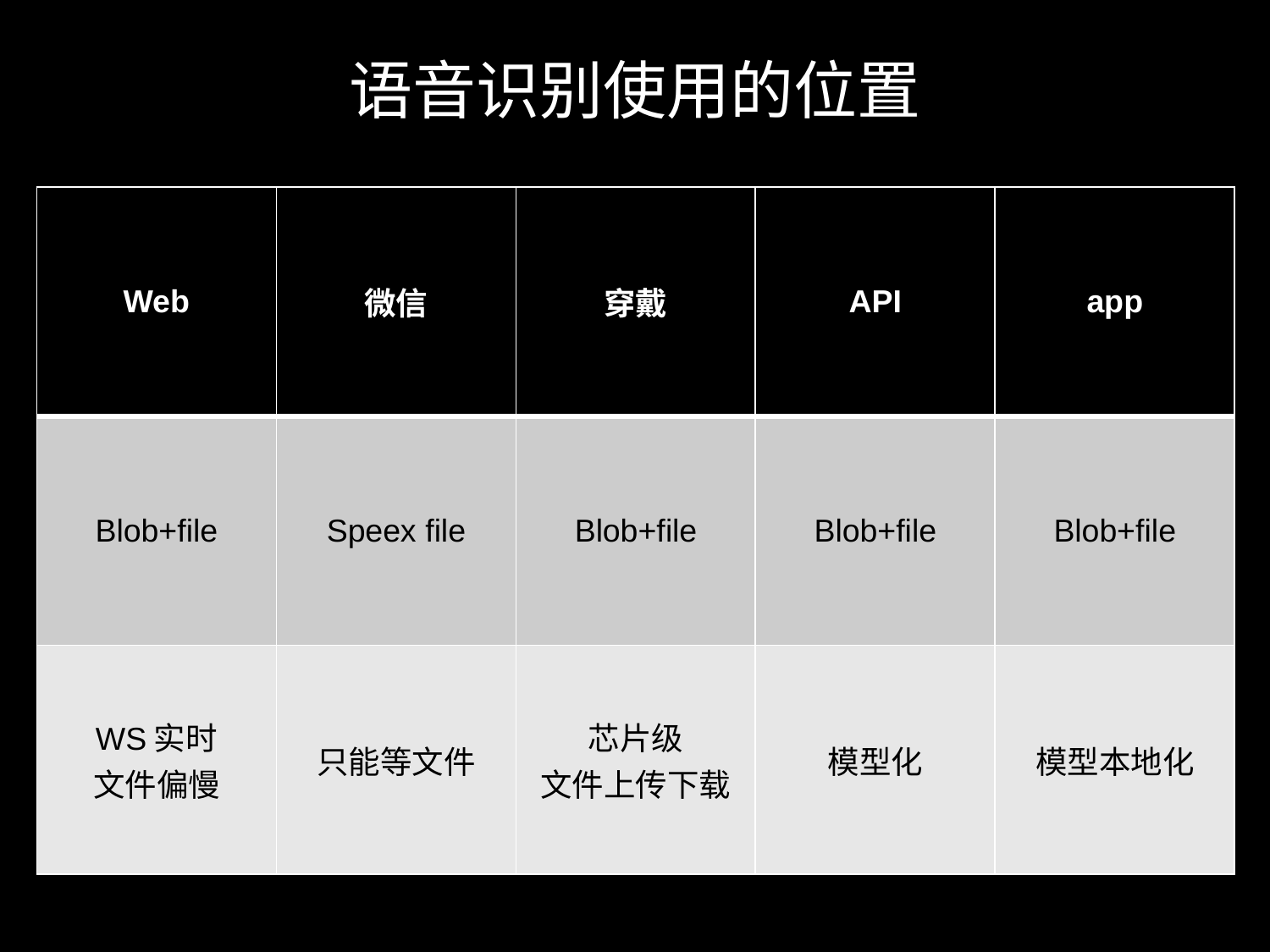

语音识别使用的位置
| Web | 微信 | 穿戴 | API | app |
| --- | --- | --- | --- | --- |
| Blob+file | Speex file | Blob+file | Blob+file | Blob+file |
| WS实时 文件偏慢 | 只能等文件 | 芯片级 文件上传下载 | 模型化 | 模型本地化 |